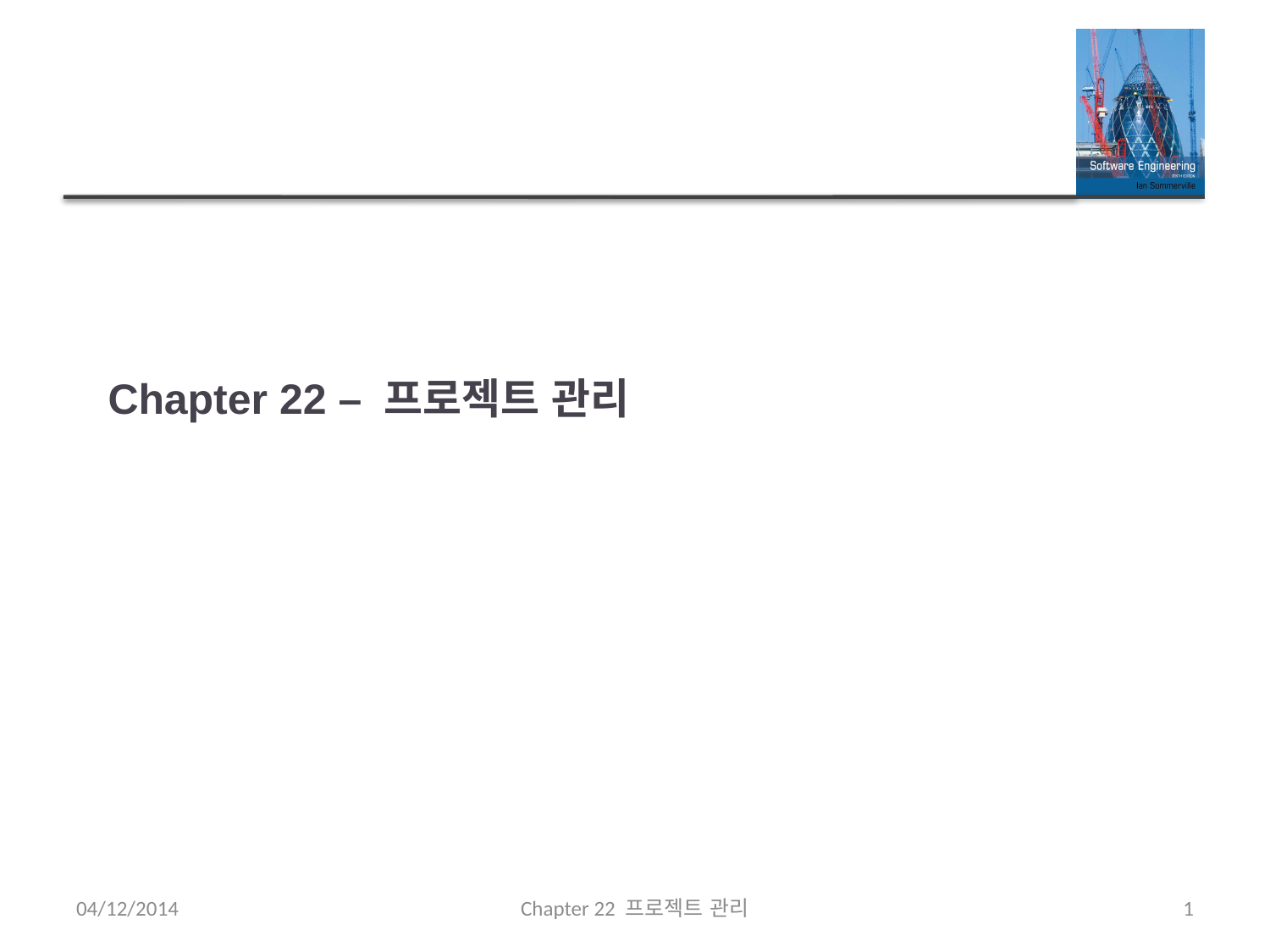

# Chapter 22 – 프로젝트 관리

04/12/2014
Chapter 22 프로젝트 관리
1